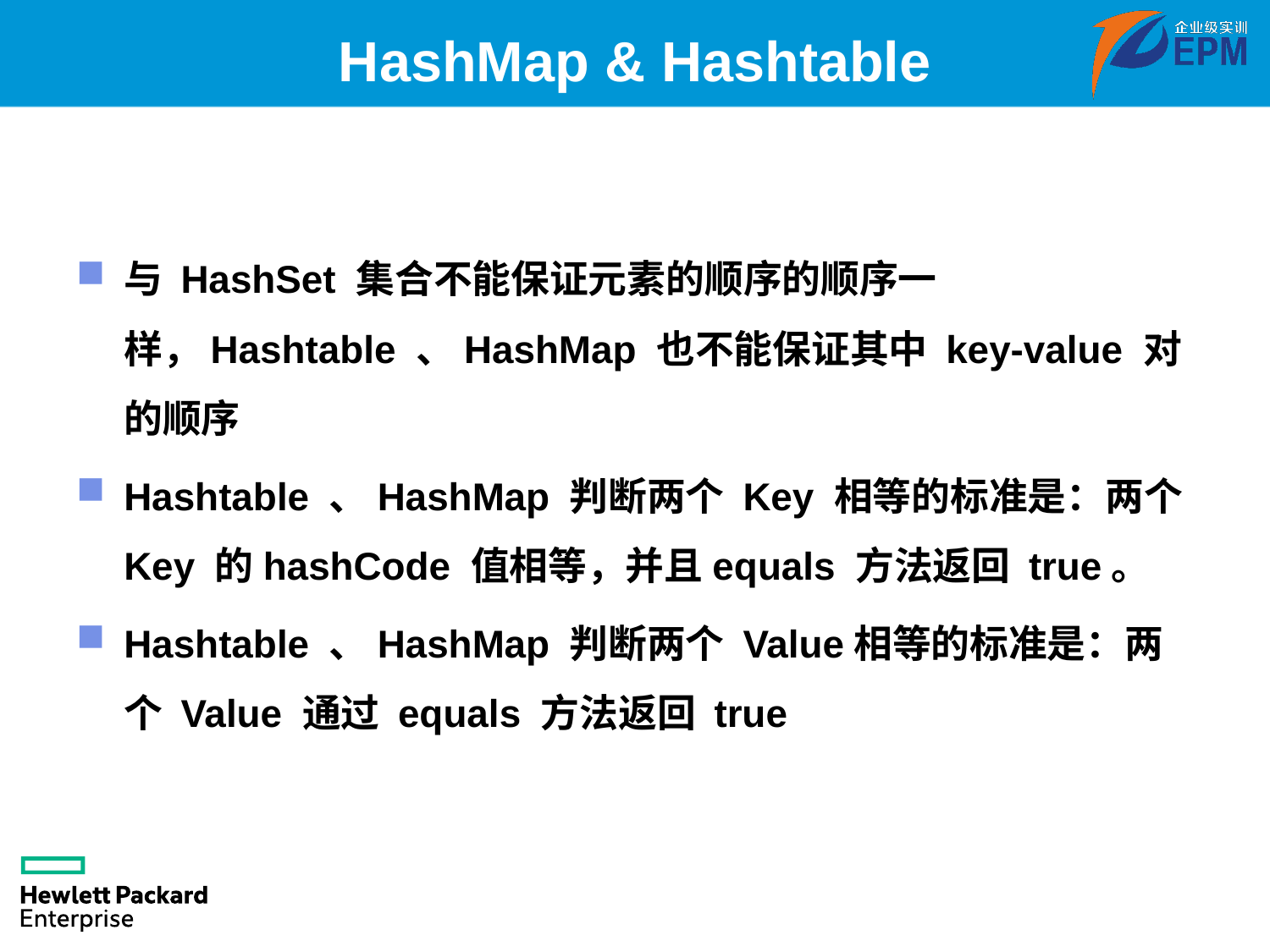

# HashMap & Hashtable
与 HashSet 集合不能保证元素的顺序的顺序一样，Hashtable 、HashMap 也不能保证其中 key-value 对的顺序
Hashtable 、HashMap 判断两个 Key 相等的标准是：两个 Key 的hashCode 值相等，并且equals 方法返回 true。
Hashtable 、HashMap 判断两个 Value相等的标准是：两个 Value 通过 equals 方法返回 true